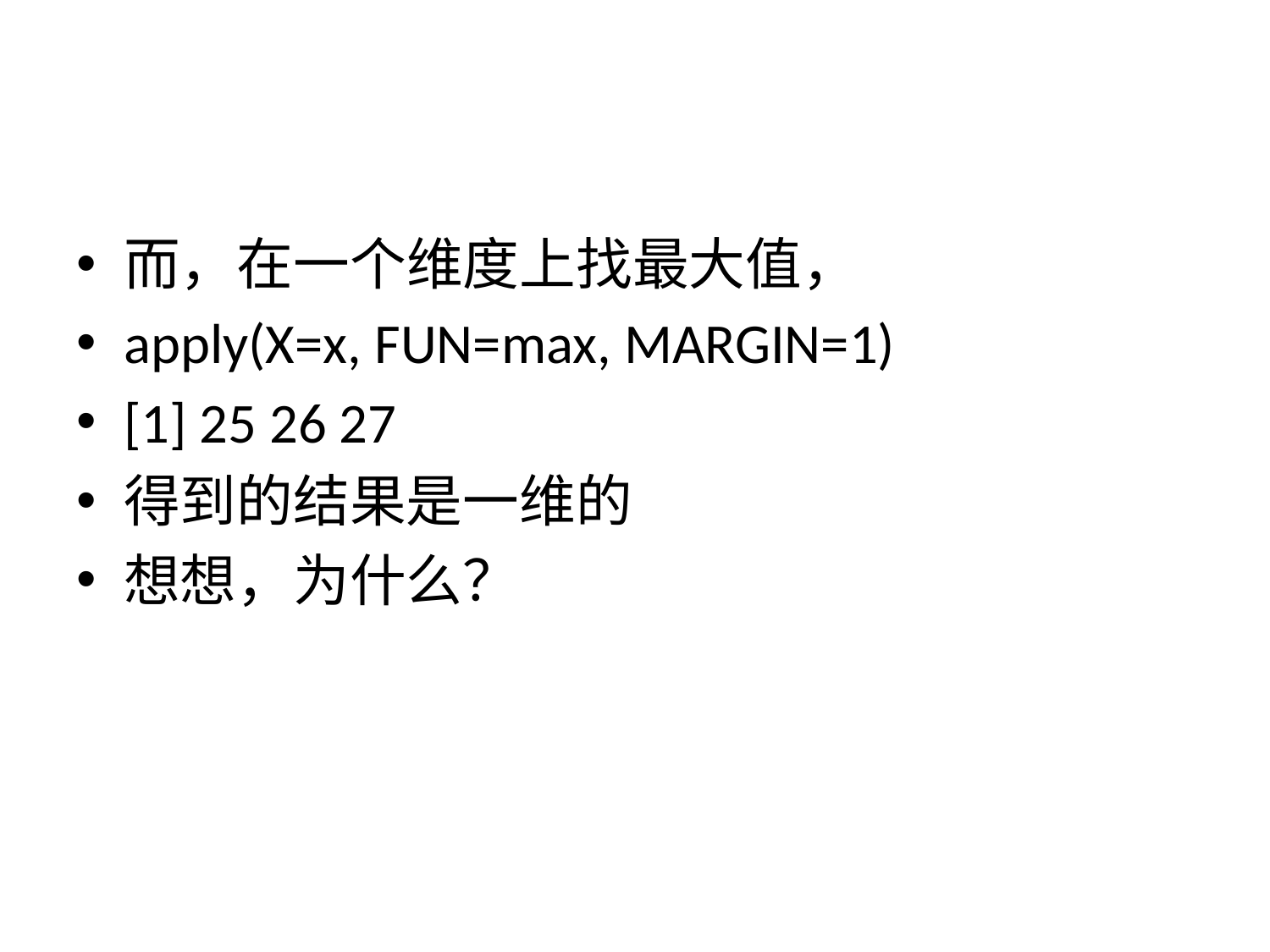

#
而，在一个维度上找最大值，
apply(X=x, FUN=max, MARGIN=1)
[1] 25 26 27
得到的结果是一维的
想想，为什么？